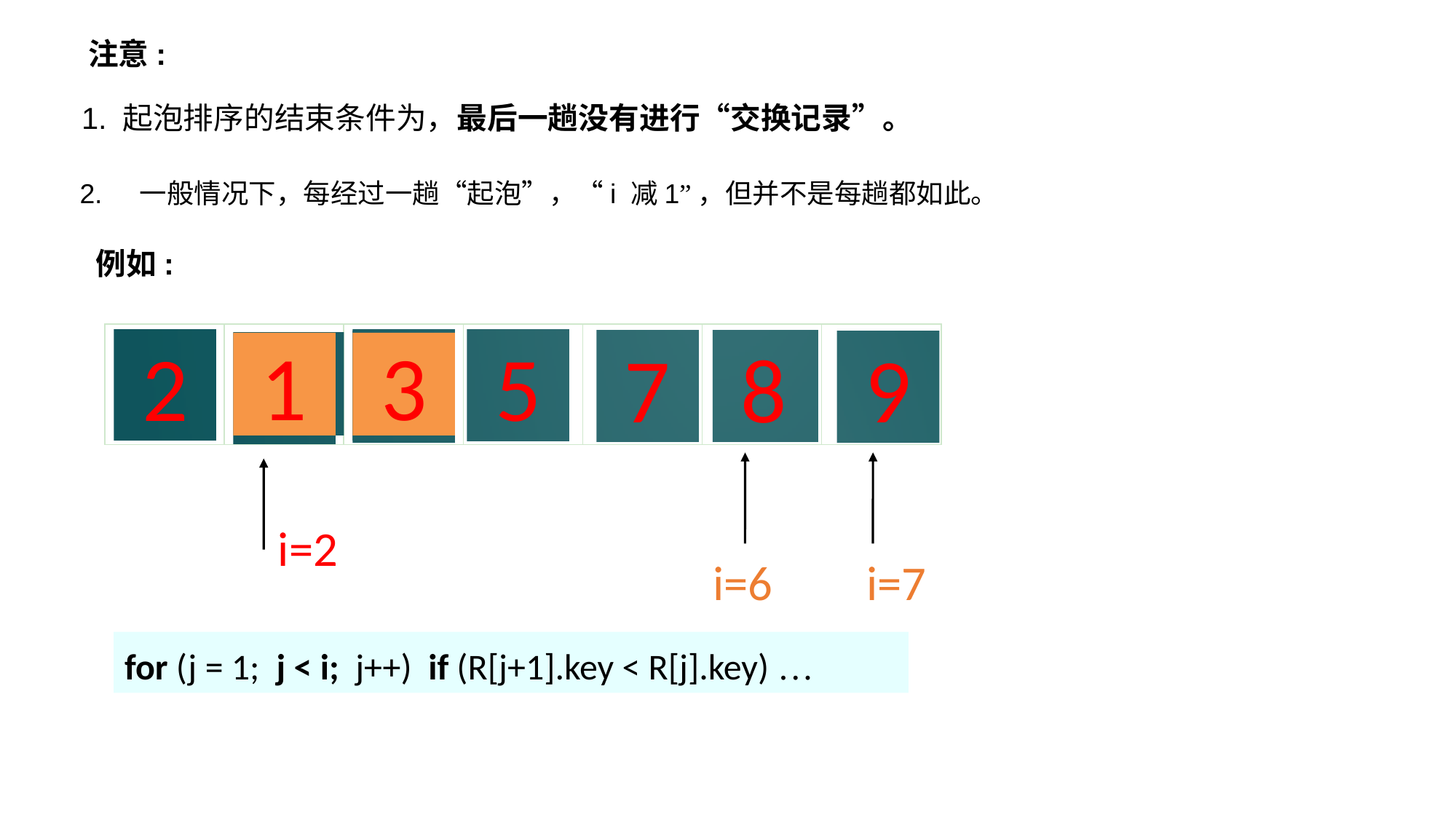

注意:
1. 起泡排序的结束条件为，最后一趟没有进行“交换记录”。
2.    一般情况下，每经过一趟“起泡”，“i 减1”，但并不是每趟都如此。
例如:
| 5 | 2 | 3 | 1 | 9 | 7 | 8 |
| --- | --- | --- | --- | --- | --- | --- |
2
5
5
7
8
9
1
9
5
1
3
3

i=2
i=6
i=7
for (j = 1;  j < i;  j++)  if (R[j+1].key < R[j].key) …